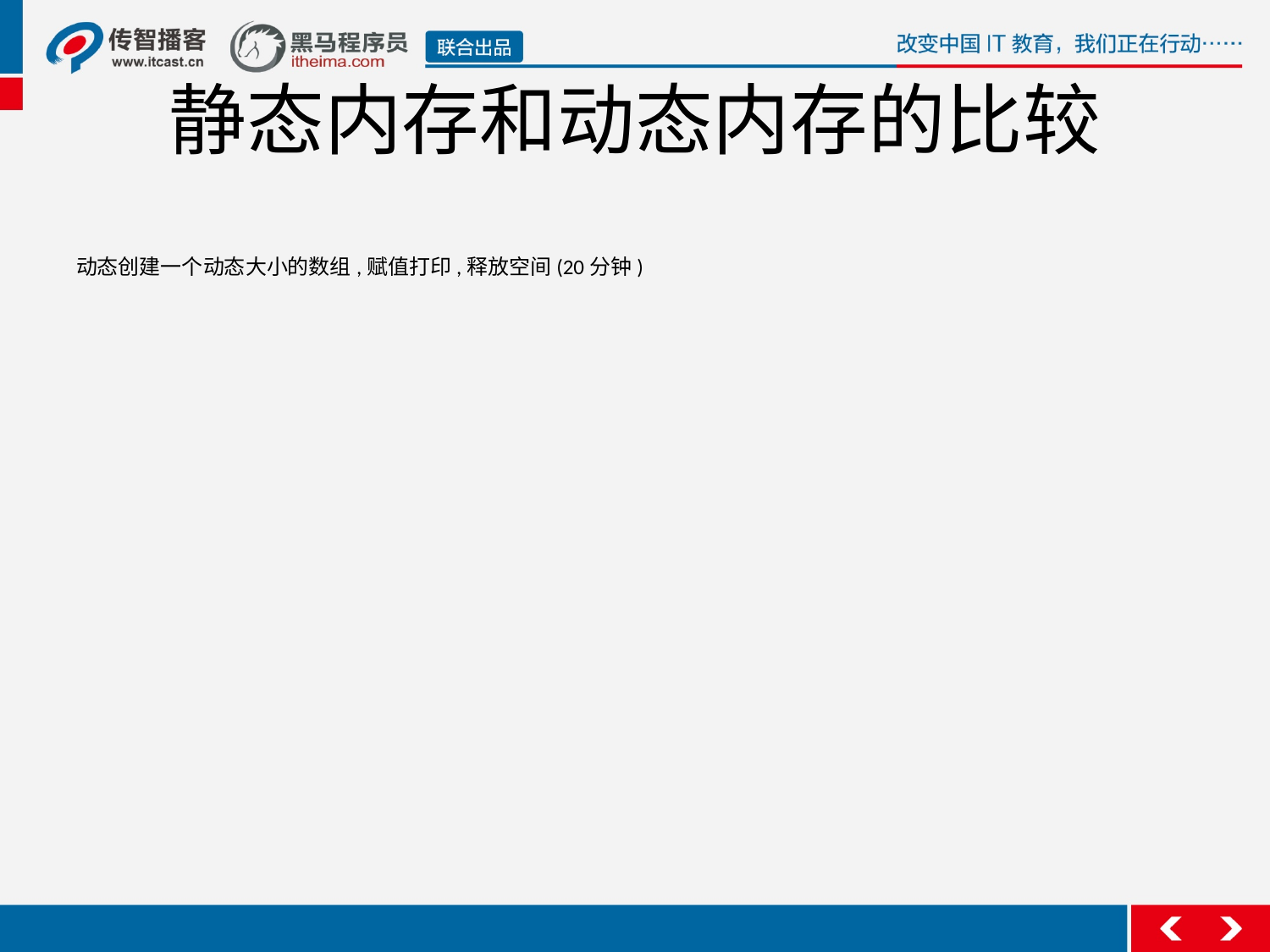

静态内存和动态内存的比较

动态创建一个动态大小的数组,赋值打印,释放空间(20分钟)